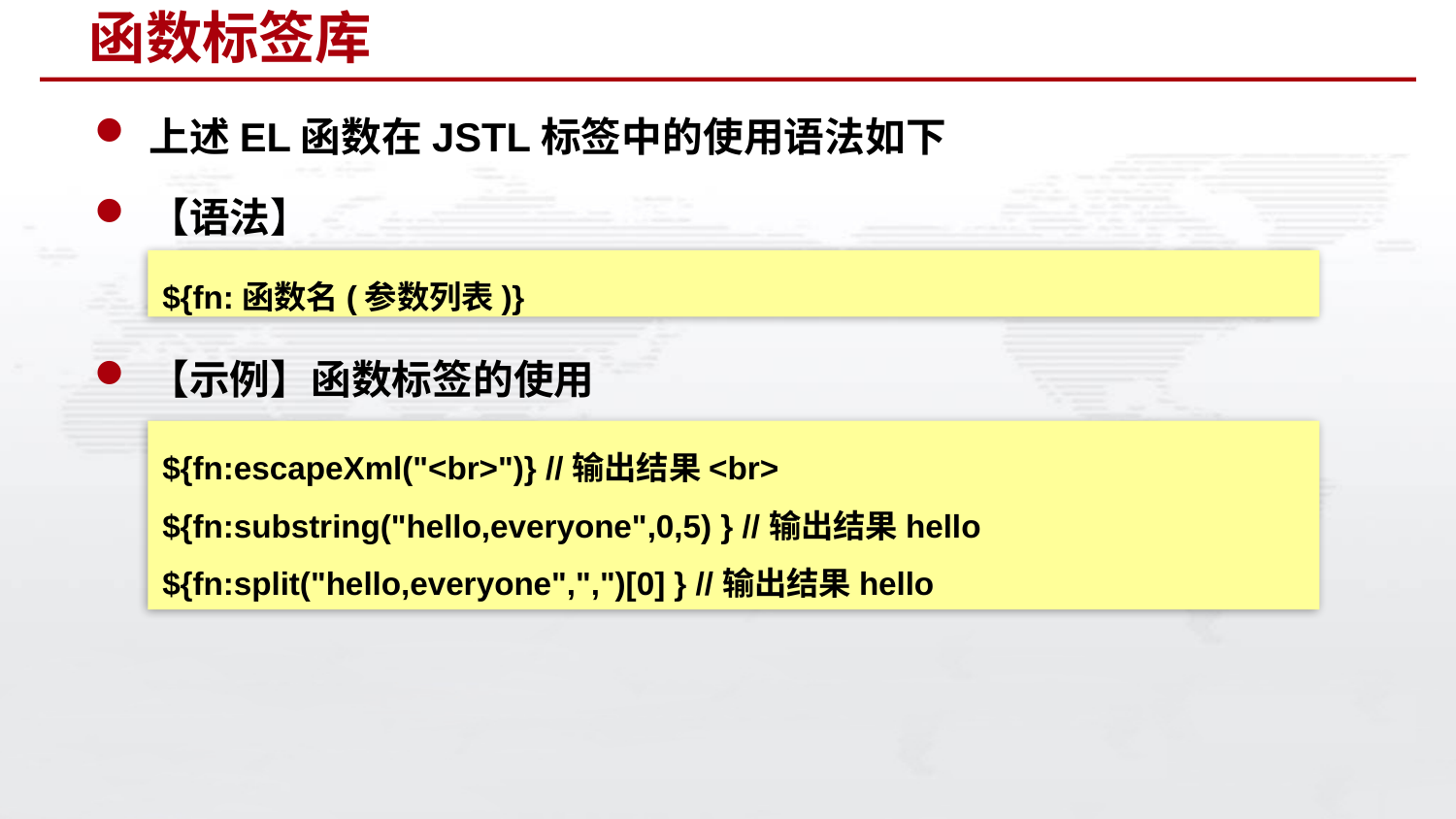

# 函数标签库
上述EL函数在JSTL标签中的使用语法如下
【语法】

【示例】函数标签的使用

${fn:函数名(参数列表)}
${fn:escapeXml("<br>")} //输出结果<br>
${fn:substring("hello,everyone",0,5) } //输出结果hello
${fn:split("hello,everyone",",")[0] } //输出结果hello